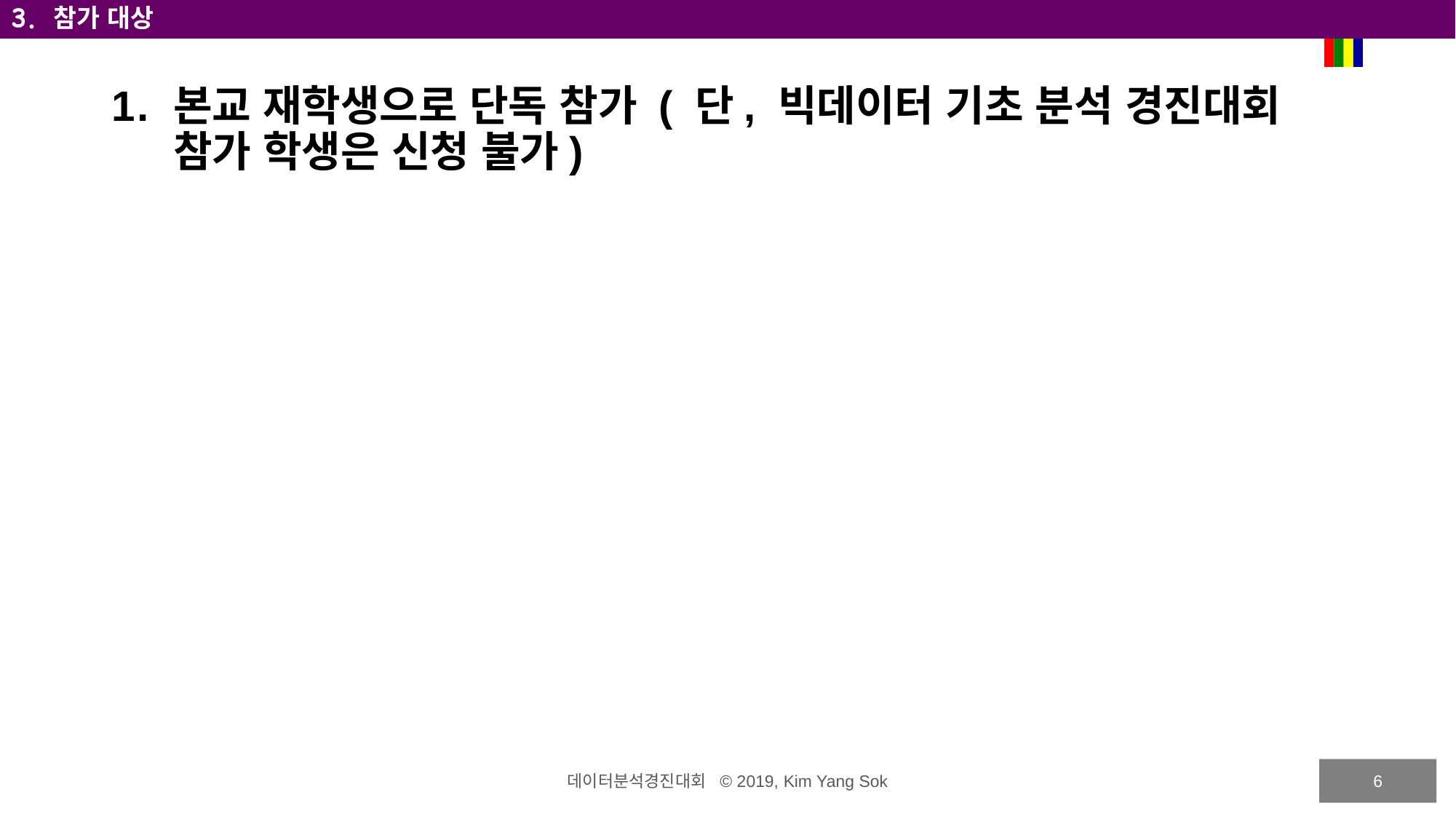

# 3. 참가 대상
본교 재학생으로 단독 참가 ( 단, 빅데이터 기초 분석 경진대회 참가 학생은 신청 불가)
6
데이터분석경진대회  © 2019, Kim Yang Sok